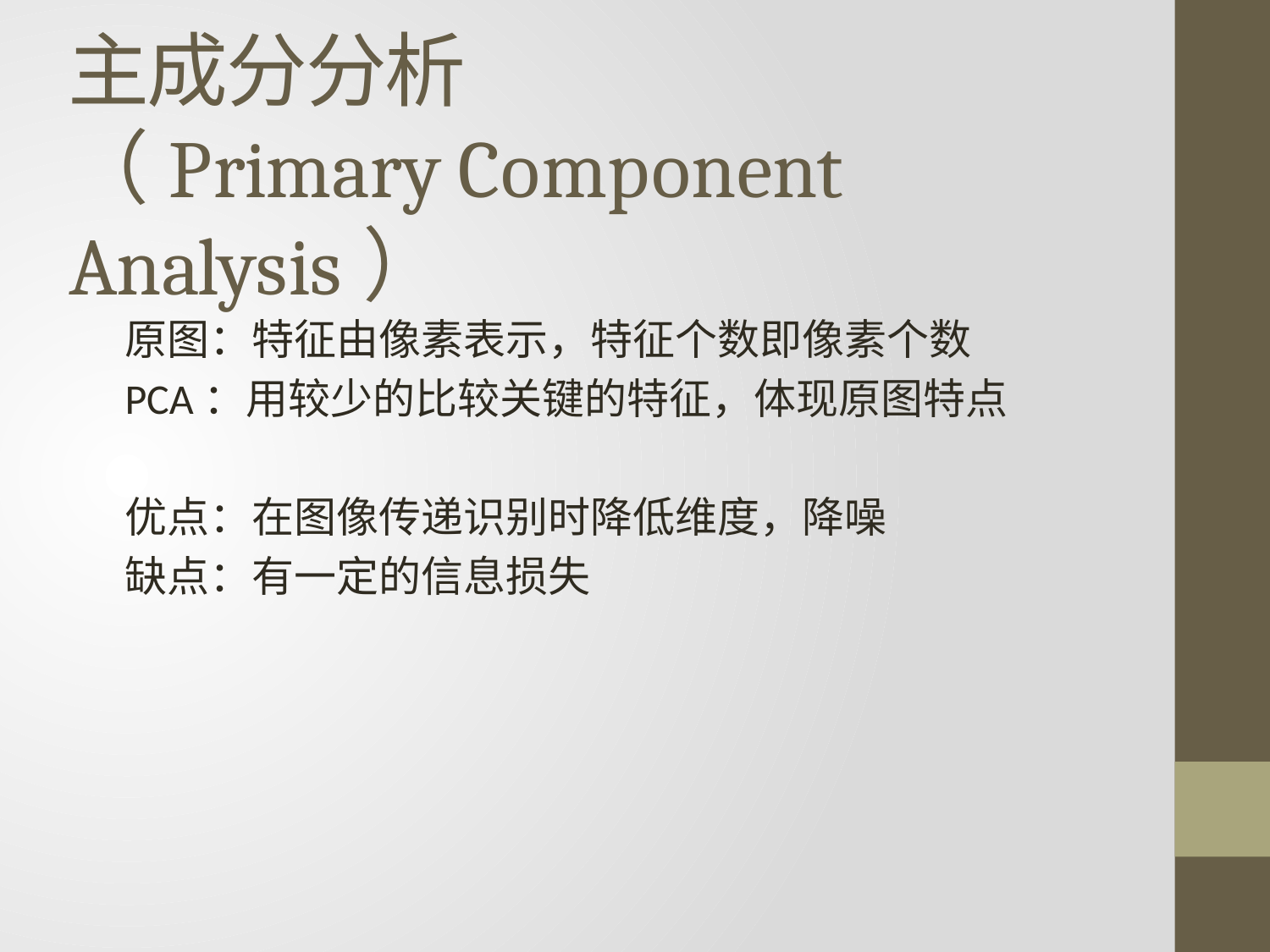

# 主成分分析 （Primary Component Analysis）
原图：特征由像素表示，特征个数即像素个数
PCA：用较少的比较关键的特征，体现原图特点

优点：在图像传递识别时降低维度，降噪
缺点：有一定的信息损失